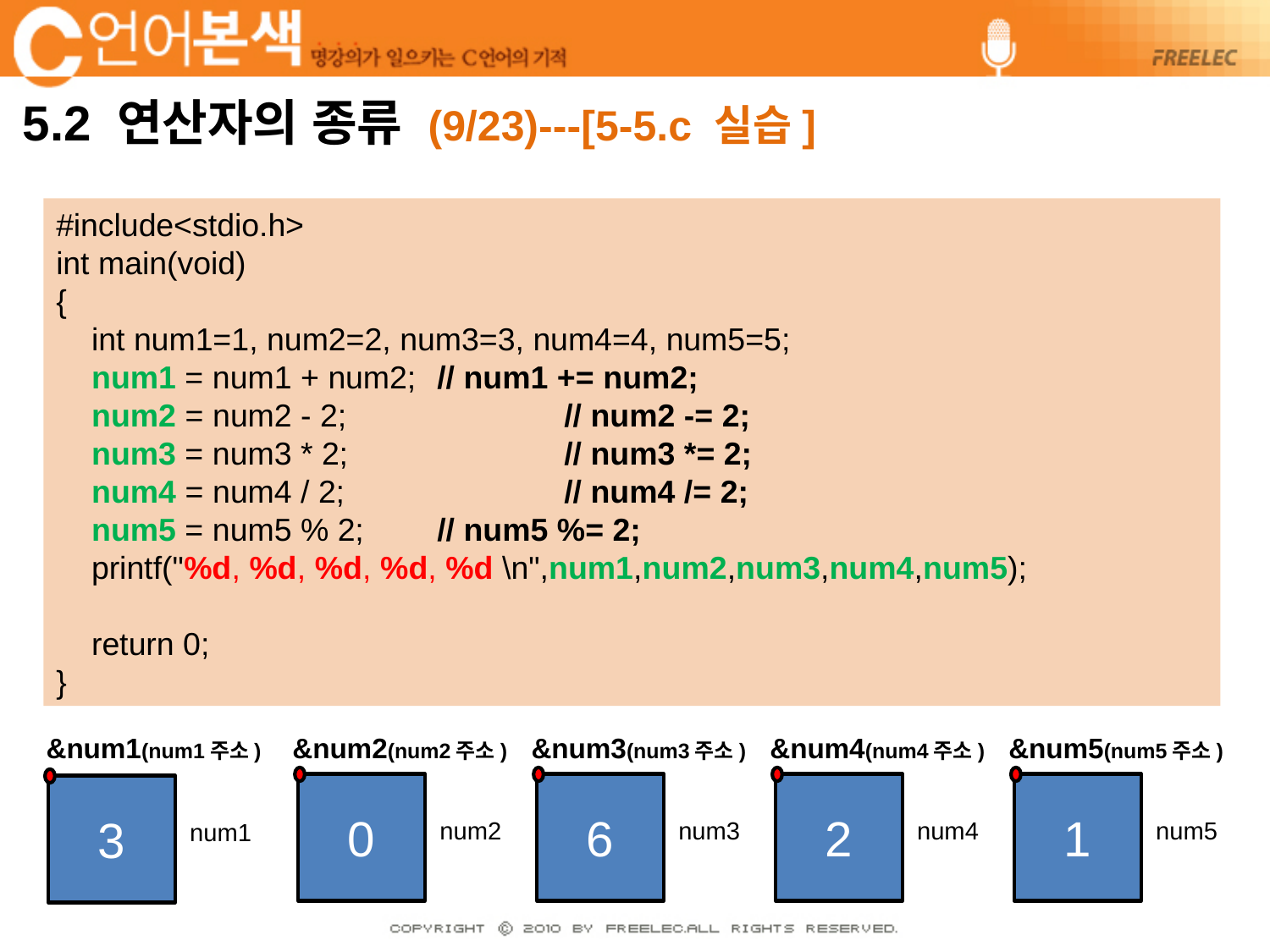

# 5.2 연산자의 종류 (9/23)---[5-5.c 실습]
#include<stdio.h>
int main(void)
{
    int num1=1, num2=2, num3=3, num4=4, num5=5;
    num1 = num1 + num2;	// num1 += num2;
    num2 = num2 - 2;     		// num2 -= 2;
    num3 = num3 * 2;     		// num3 *= 2;
    num4 = num4 / 2;     		// num4 /= 2;
    num5 = num5 % 2;     	// num5 %= 2;
    printf("%d, %d, %d, %d, %d \n",num1,num2,num3,num4,num5);

    return 0;
}
&num1(num1주소)

3
num1
&num2(num2주소)

0
num2
&num3(num3주소)

6
num3
&num4(num4주소)

2
num4
&num5(num5주소)

1
num5